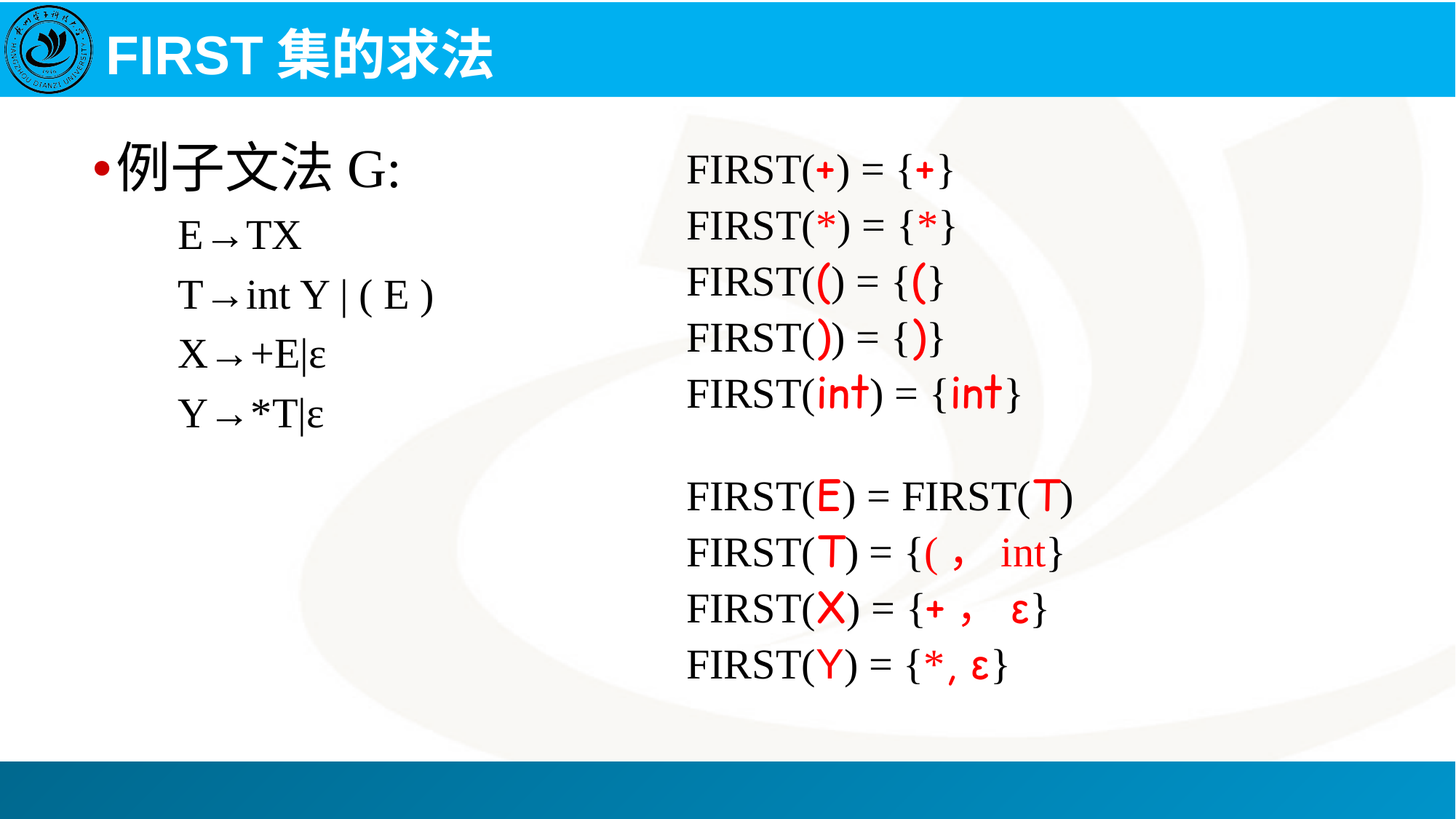

# FIRST集的求法
例子文法G:
E→TX
T→int Y | ( E )
X→+E|ε
Y→*T|ε
FIRST(+) = {+}
FIRST(*) = {*}
FIRST(() = {(}
FIRST()) = {)}
FIRST(int) = {int}
FIRST(E) = FIRST(T)
FIRST(T) = {(，int}
FIRST(X) = {+，ε}
FIRST(Y) = {*, ε}
18